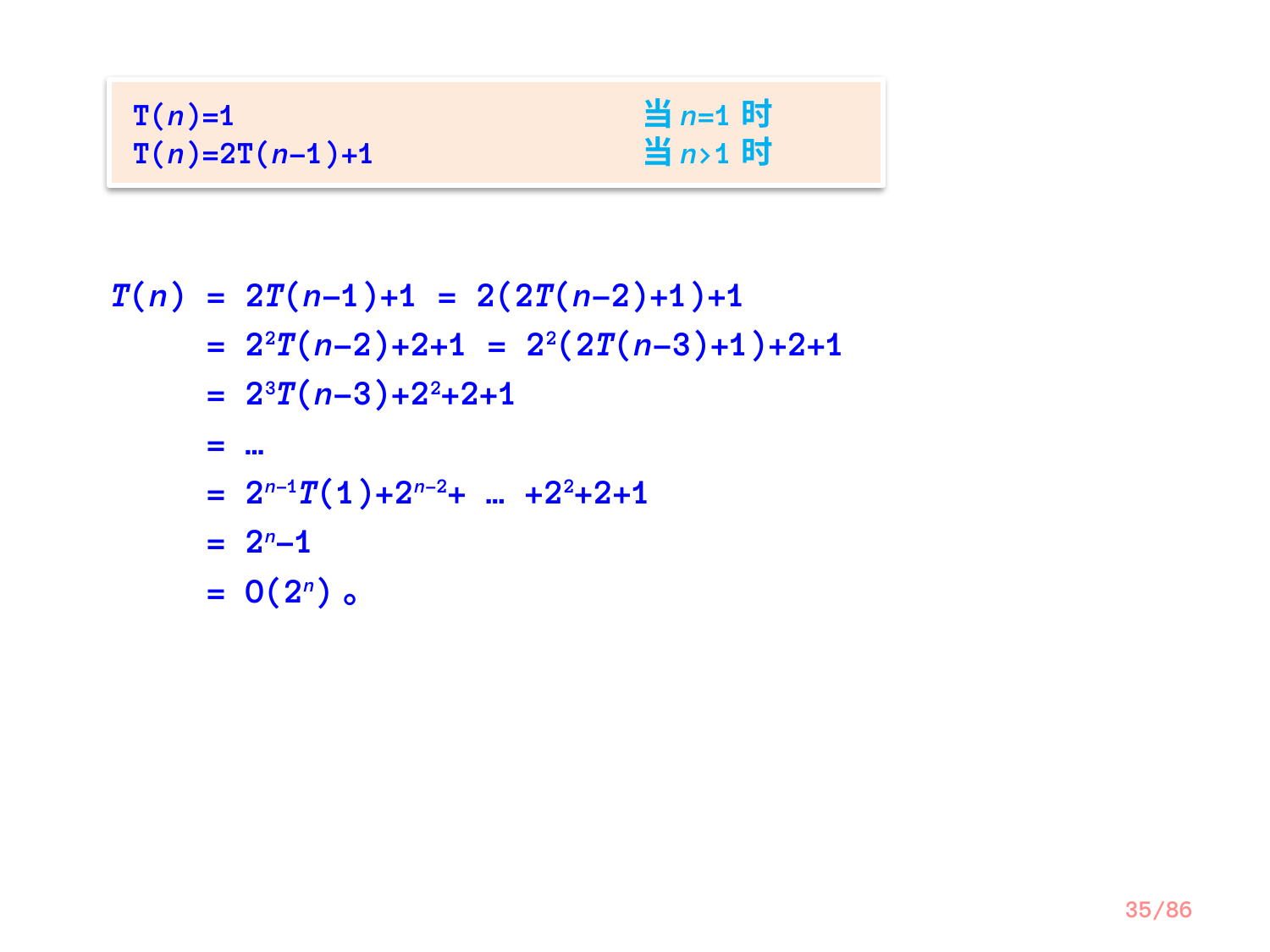

T(n)=1				当n=1时
T(n)=2T(n-1)+1			当n>1时
T(n) = 2T(n-1)+1 = 2(2T(n-2)+1)+1
     = 22T(n-2)+2+1 = 22(2T(n-3)+1)+2+1
     = 23T(n-3)+22+2+1
     = …
     = 2n-1T(1)+2n-2+ … +22+2+1
     = 2n-1
     = O(2n)。
35/86